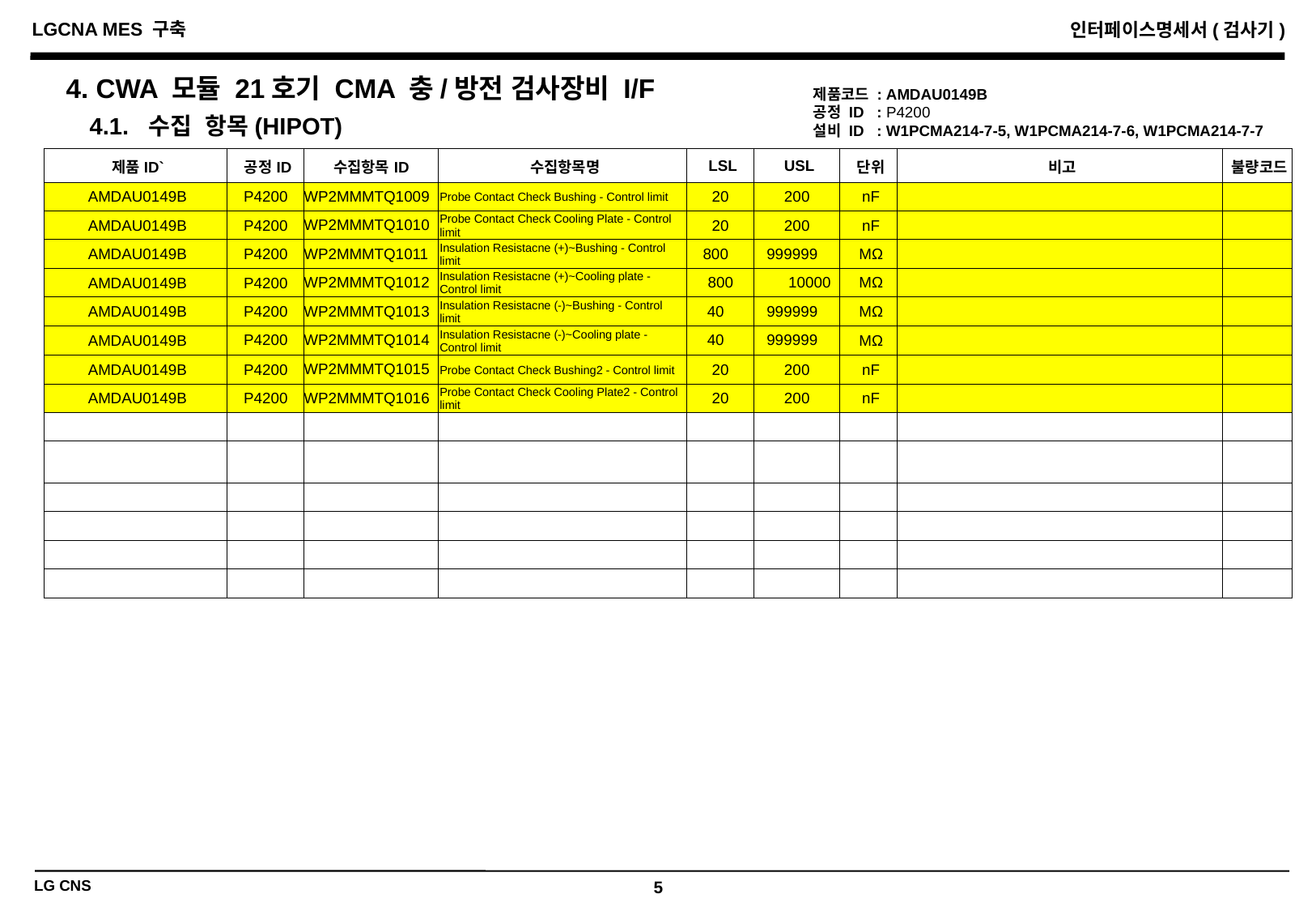

4. CWA 모듈 21호기 CMA 충/방전 검사장비 I/F
제품코드 : AMDAU0149B
공정 ID   : P4200
설비 ID   : W1PCMA214-7-5, W1PCMA214-7-6, W1PCMA214-7-7

4.1.  수집  항목(HIPOT)
| 제품ID` | 공정ID | 수집항목ID | 수집항목명 | LSL | USL | 단위 | 비고 | 불량코드 |
| --- | --- | --- | --- | --- | --- | --- | --- | --- |
| AMDAU0149B | P4200 | WP2MMMTQ1009 | Probe Contact Check Bushing - Control limit | 20 | 200 | nF |  |  |
| AMDAU0149B | P4200 | WP2MMMTQ1010 | Probe Contact Check Cooling Plate - Control limit | 20 | 200 | nF |  |  |
| AMDAU0149B | P4200 | WP2MMMTQ1011 | Insulation Resistacne (+)~Bushing - Control limit | 800 | 999999 | MΩ |  |  |
| AMDAU0149B | P4200 | WP2MMMTQ1012 | Insulation Resistacne (+)~Cooling plate - Control limit | 800 | 10000 | MΩ |  |  |
| AMDAU0149B | P4200 | WP2MMMTQ1013 | Insulation Resistacne (-)~Bushing - Control limit | 40 | 999999 | MΩ |  |  |
| AMDAU0149B | P4200 | WP2MMMTQ1014 | Insulation Resistacne (-)~Cooling plate - Control limit | 40 | 999999 | MΩ |  |  |
| AMDAU0149B | P4200 | WP2MMMTQ1015 | Probe Contact Check Bushing2 - Control limit | 20 | 200 | nF |  |  |
| AMDAU0149B | P4200 | WP2MMMTQ1016 | Probe Contact Check Cooling Plate2 - Control limit | 20 | 200 | nF |  |  |
|  |  |  |  |  |  |  |  |  |
|  |  |  |  |  |  |  |  |  |
|  |  |  |  |  |  |  |  |  |
|  |  |  |  |  |  |  |  |  |
|  |  |  |  |  |  |  |  |  |
|  |  |  |  |  |  |  |  |  |